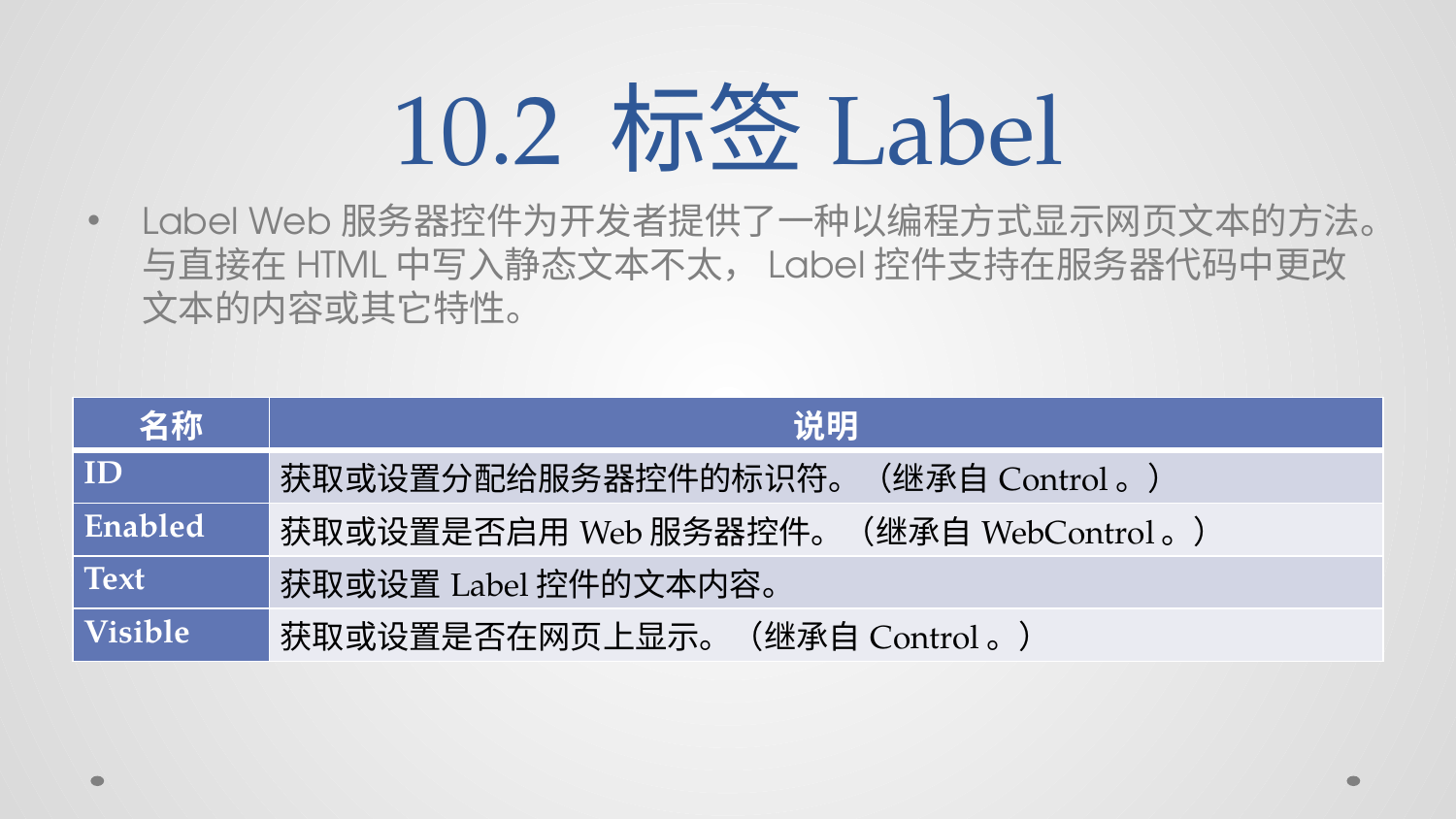

# 10.2 标签Label
Label Web服务器控件为开发者提供了一种以编程方式显示网页文本的方法。与直接在HTML中写入静态文本不太，Label控件支持在服务器代码中更改文本的内容或其它特性。
| 名称 | 说明 |
| --- | --- |
| ID | 获取或设置分配给服务器控件的标识符。（继承自Control。） |
| Enabled | 获取或设置是否启用Web服务器控件。（继承自WebControl。） |
| Text | 获取或设置Label控件的文本内容。 |
| Visible | 获取或设置是否在网页上显示。（继承自Control。） |